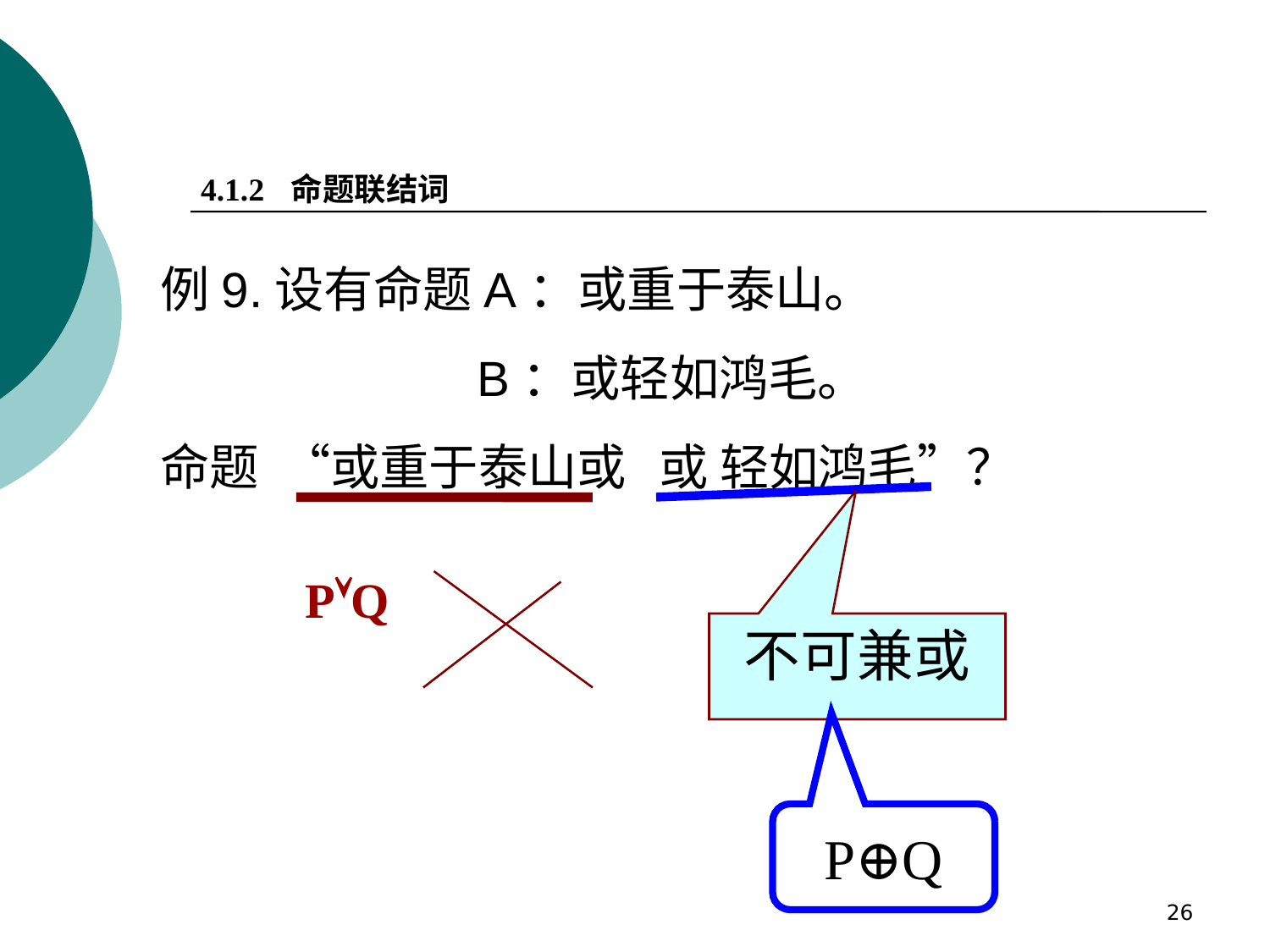

4.1.2 命题联结词
例9.设有命题A：或重于泰山。
                       B：或轻如鸿毛。
命题  “或重于泰山或   或 轻如鸿毛”？

P∨Q

不可兼或
P⊕Q
26